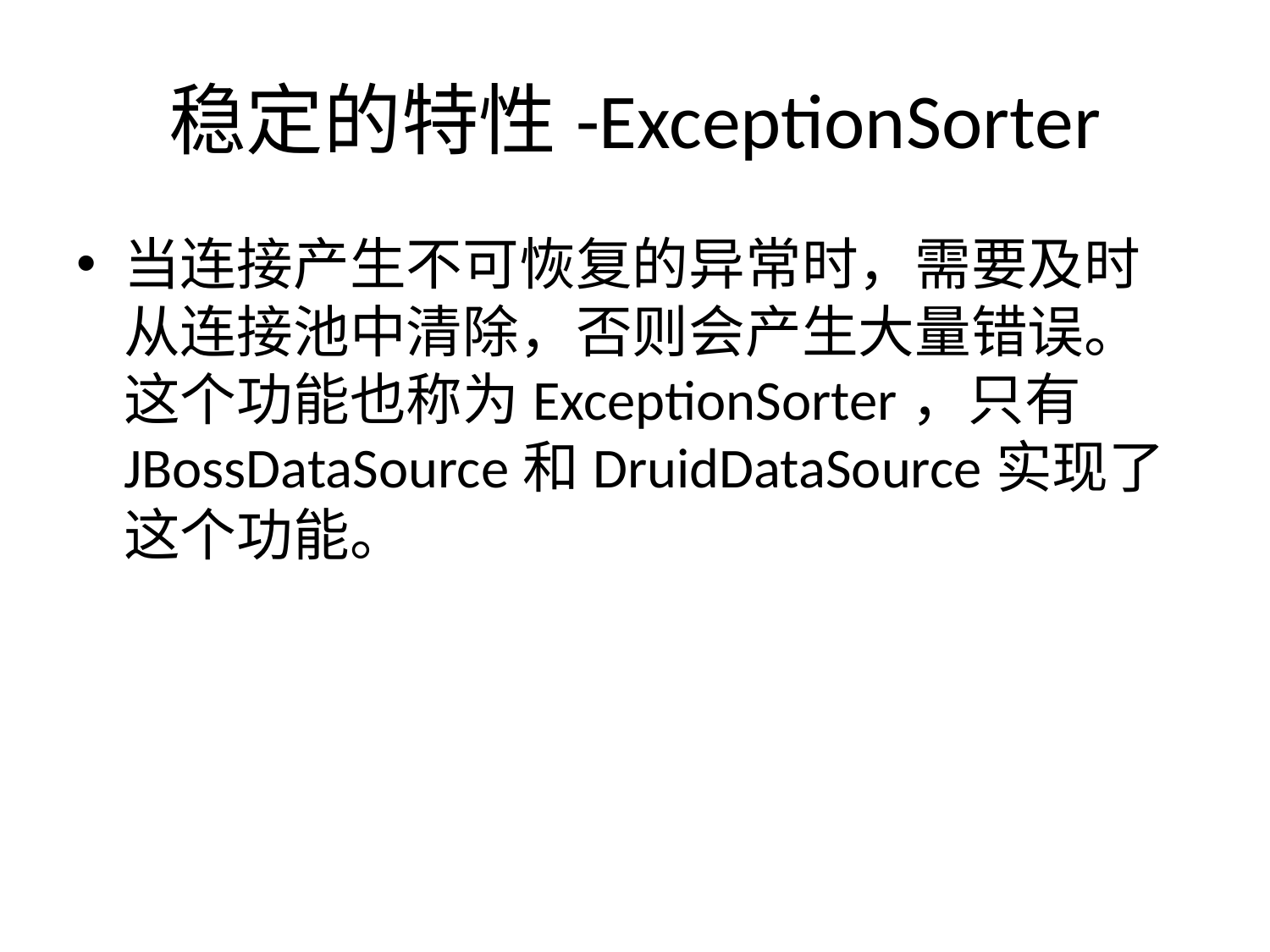

# 稳定的特性-ExceptionSorter
当连接产生不可恢复的异常时，需要及时从连接池中清除，否则会产生大量错误。这个功能也称为ExceptionSorter，只有JBossDataSource和DruidDataSource实现了这个功能。